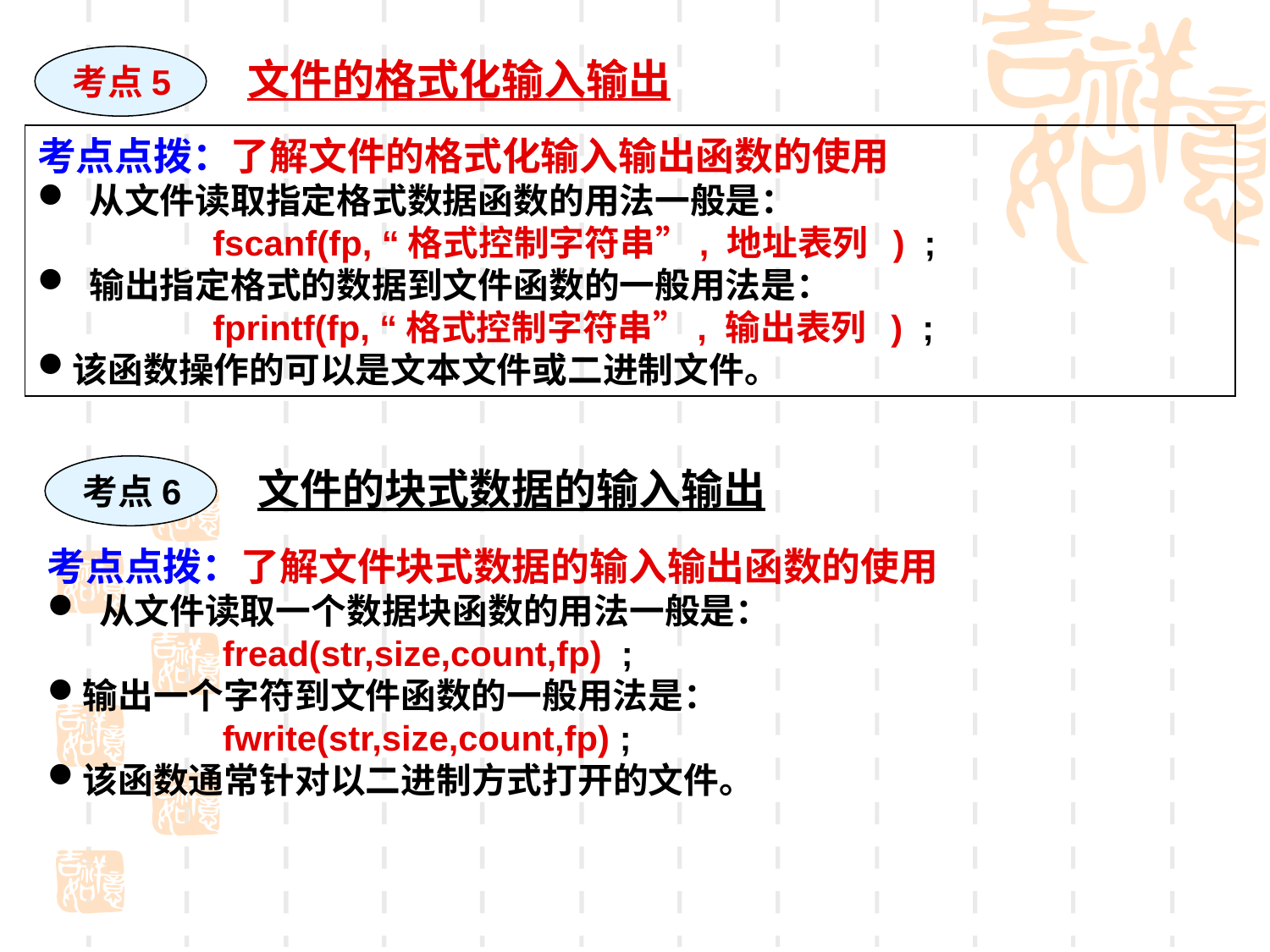

考点5
文件的格式化输入输出
考点点拨：了解文件的格式化输入输出函数的使用
 从文件读取指定格式数据函数的用法一般是：
                  fscanf(fp, “格式控制字符串”, 地址表列  )  ;
 输出指定格式的数据到文件函数的一般用法是：
                  fprintf(fp, “格式控制字符串”, 输出表列  )  ;
该函数操作的可以是文本文件或二进制文件。
考点6
文件的块式数据的输入输出
考点点拨：了解文件块式数据的输入输出函数的使用
 从文件读取一个数据块函数的用法一般是：
                  fread(str,size,count,fp)  ;
输出一个字符到文件函数的一般用法是：
                  fwrite(str,size,count,fp) ;
该函数通常针对以二进制方式打开的文件。